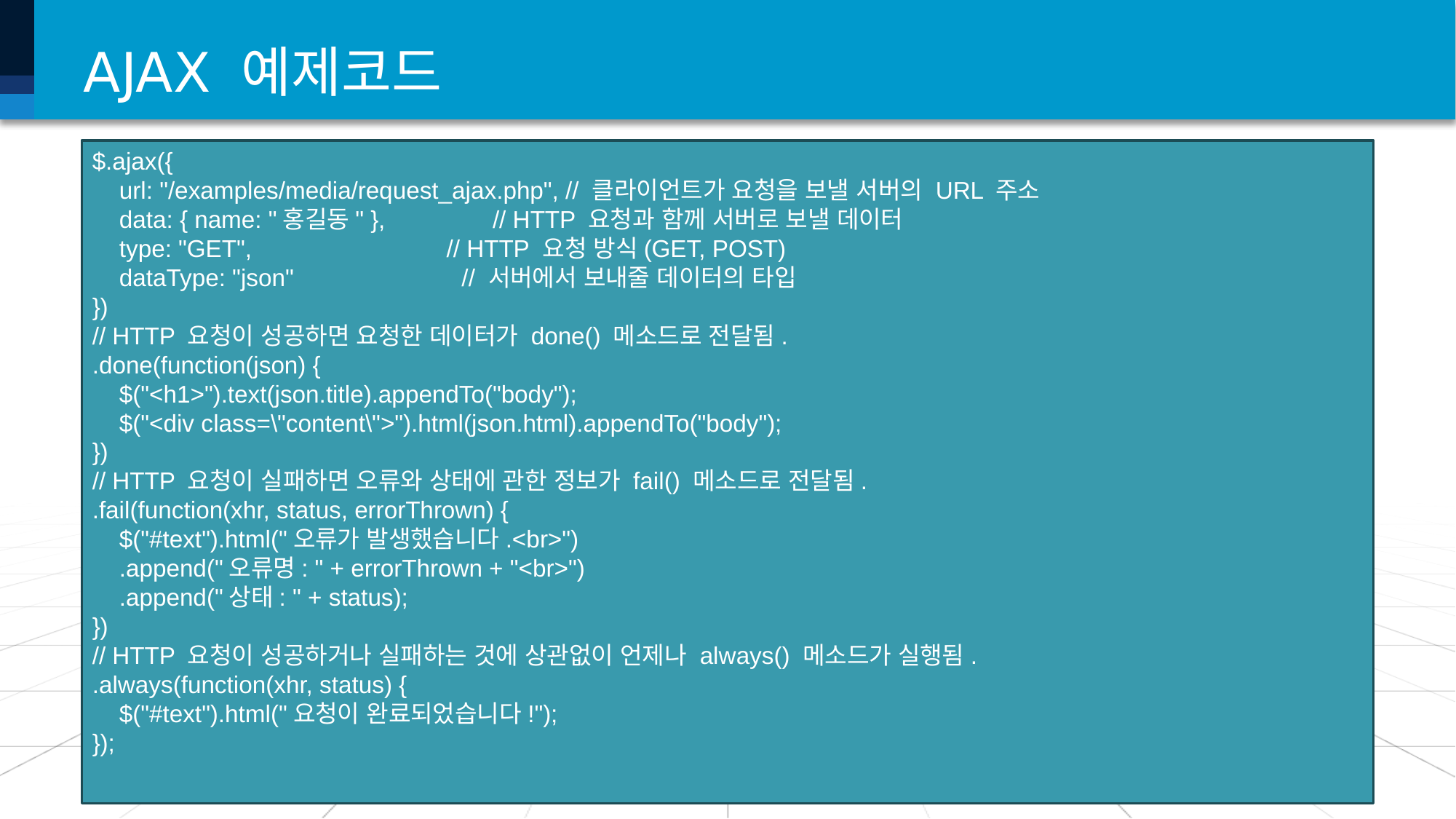

# AJAX 예제코드
$.ajax({
    url: "/examples/media/request_ajax.php", // 클라이언트가 요청을 보낼 서버의 URL 주소
    data: { name: "홍길동" },                // HTTP 요청과 함께 서버로 보낼 데이터
    type: "GET",                             // HTTP 요청 방식(GET, POST)
    dataType: "json"                         // 서버에서 보내줄 데이터의 타입
})
// HTTP 요청이 성공하면 요청한 데이터가 done() 메소드로 전달됨.
.done(function(json) {
    $("<h1>").text(json.title).appendTo("body");
    $("<div class=\"content\">").html(json.html).appendTo("body");
})
// HTTP 요청이 실패하면 오류와 상태에 관한 정보가 fail() 메소드로 전달됨.
.fail(function(xhr, status, errorThrown) {
    $("#text").html("오류가 발생했습니다.<br>")
    .append("오류명: " + errorThrown + "<br>")
    .append("상태: " + status);
})
// HTTP 요청이 성공하거나 실패하는 것에 상관없이 언제나 always() 메소드가 실행됨.
.always(function(xhr, status) {
    $("#text").html("요청이 완료되었습니다!");
});